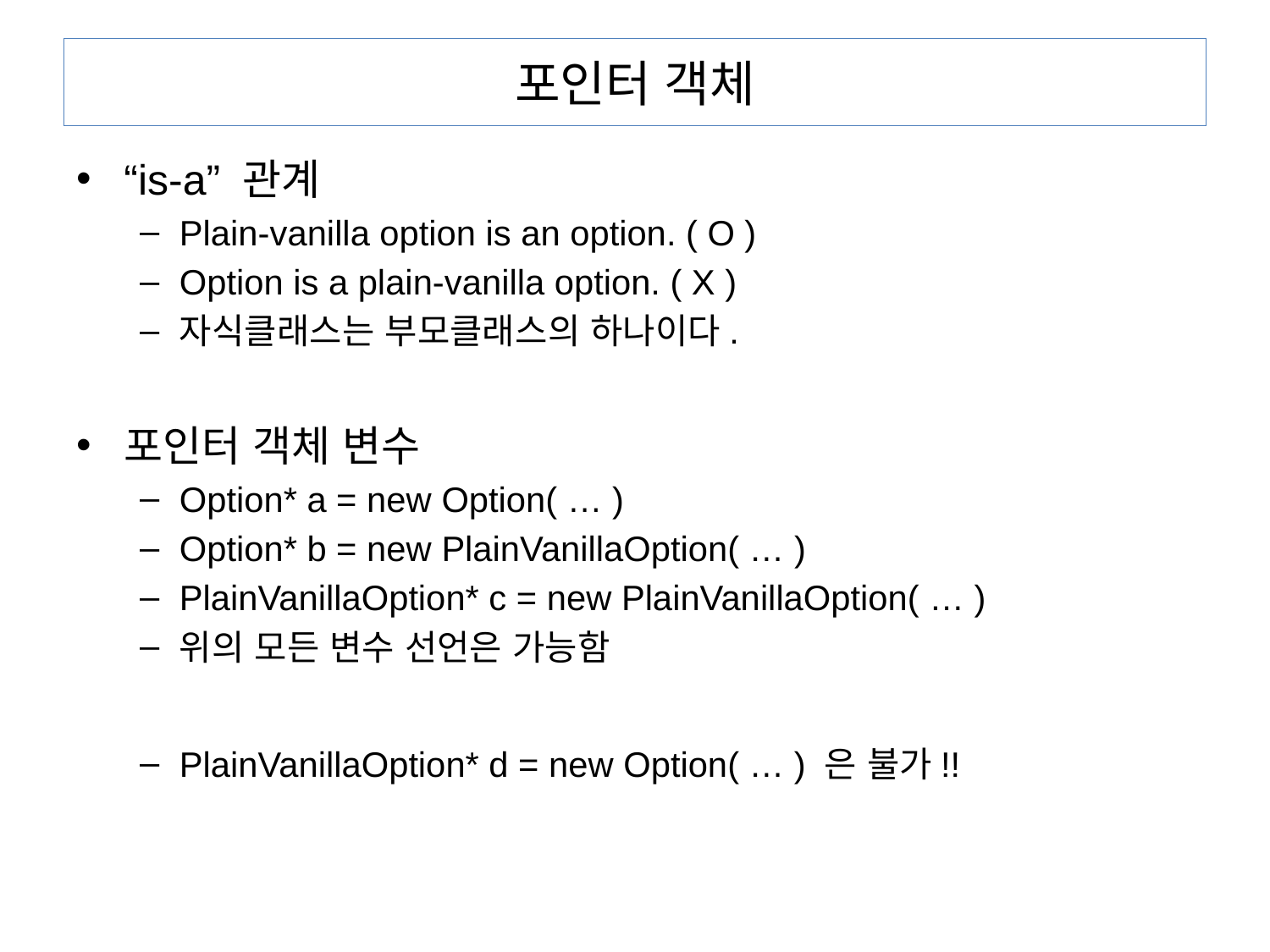

# 포인터 객체
“is-a” 관계
Plain-vanilla option is an option. ( O )
Option is a plain-vanilla option. ( X )
자식클래스는 부모클래스의 하나이다.

포인터 객체 변수
Option* a = new Option( … )
Option* b = new PlainVanillaOption( … )
PlainVanillaOption* c = new PlainVanillaOption( … )
위의 모든 변수 선언은 가능함

PlainVanillaOption* d = new Option( … ) 은 불가!!